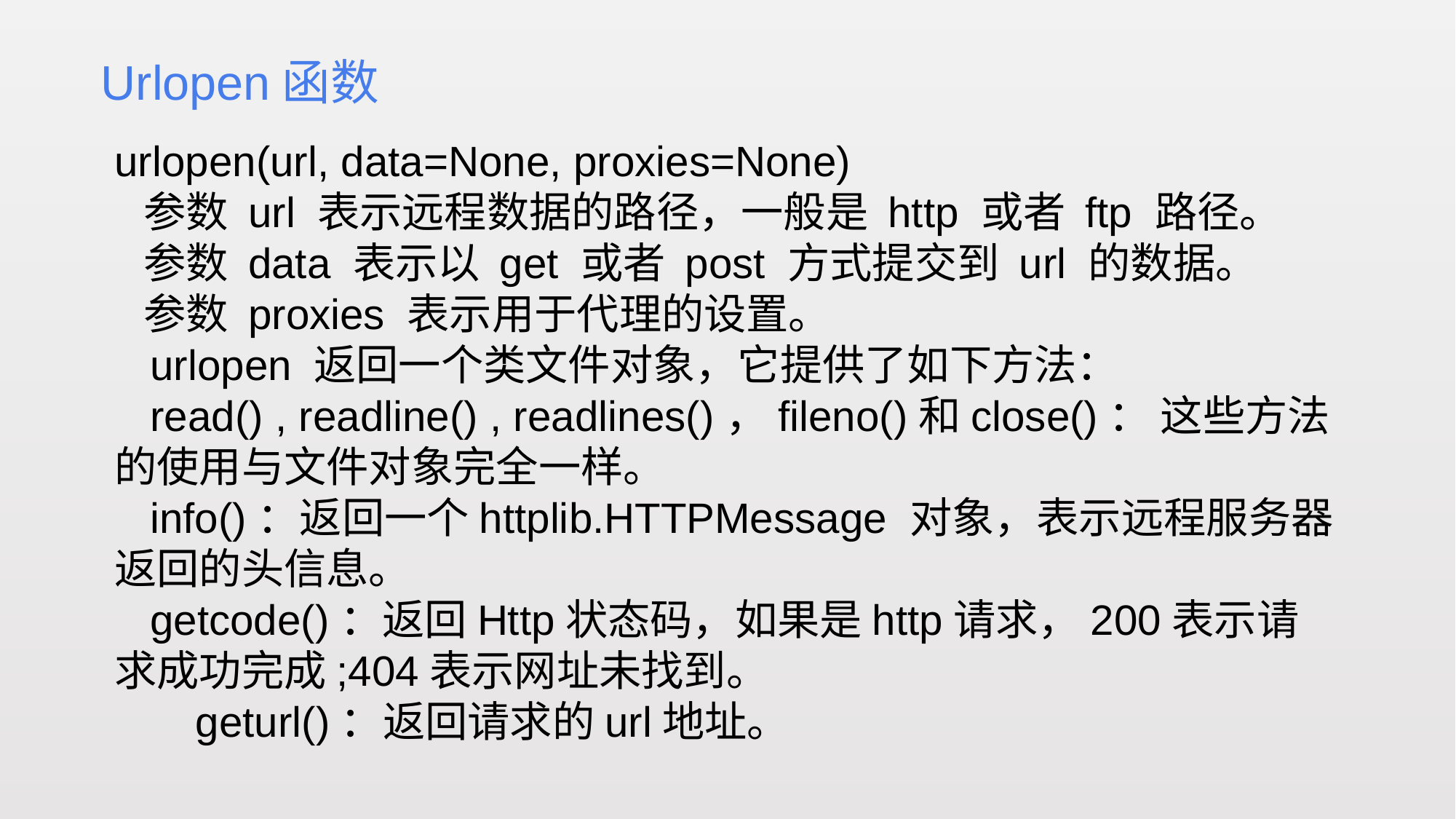

Urlopen函数
urlopen(url, data=None, proxies=None)  参数 url 表示远程数据的路径，一般是 http 或者 ftp 路径。  参数 data 表示以 get 或者 post 方式提交到 url 的数据。  参数 proxies 表示用于代理的设置。   urlopen 返回一个类文件对象，它提供了如下方法：   read() , readline() , readlines()，fileno()和close()： 这些方法的使用与文件对象完全一样。   info()：返回一个httplib.HTTPMessage 对象，表示远程服务器返回的头信息。   getcode()：返回Http状态码，如果是http请求，200表示请求成功完成;404表示网址未找到。   geturl()：返回请求的url地址。